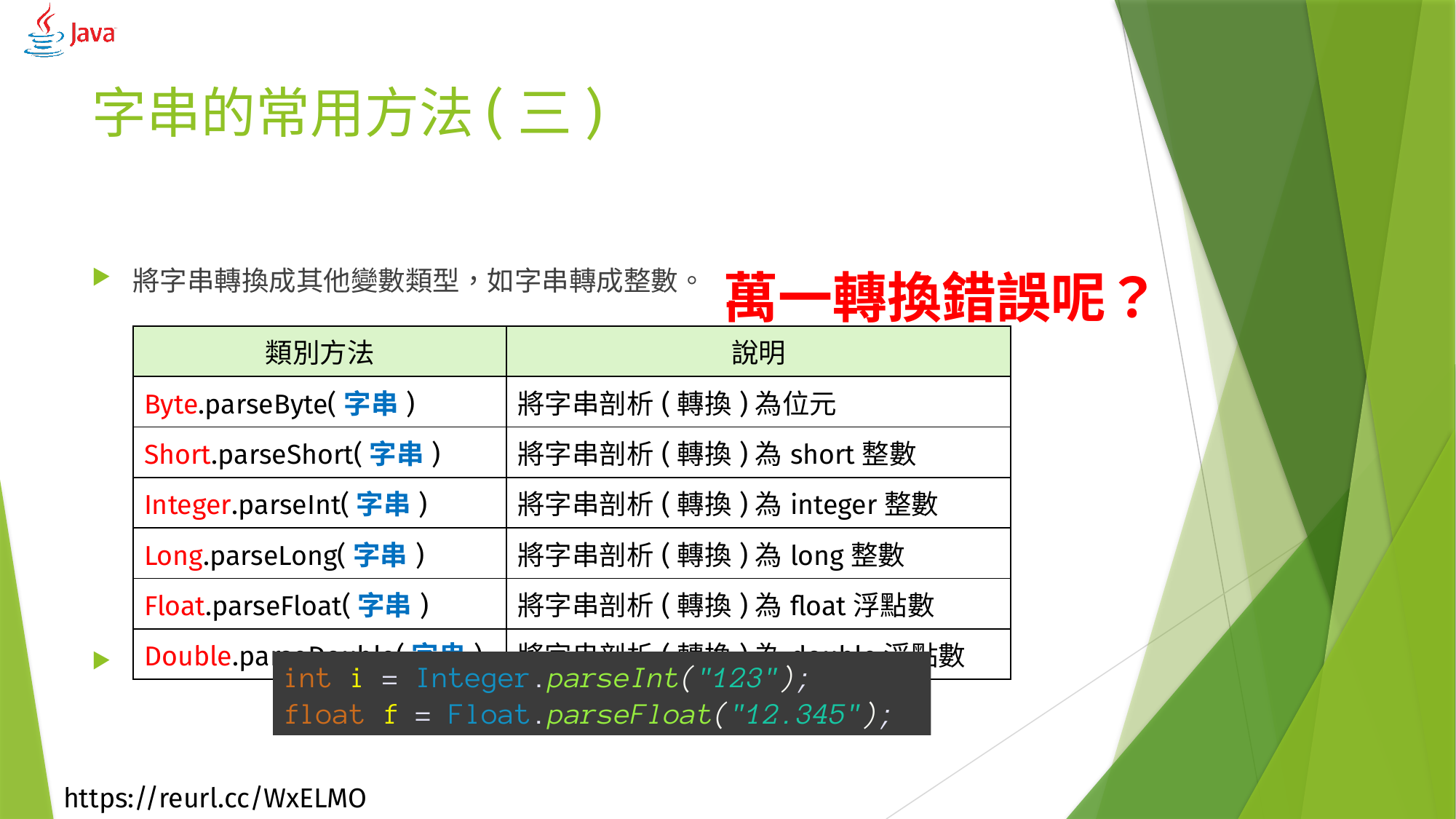

# 字串的常用方法(三)
將字串轉換成其他變數類型，如字串轉成整數。

使用方法：
萬一轉換錯誤呢？
| 類別方法 | 說明 |
| --- | --- |
| Byte.parseByte(字串) | 將字串剖析(轉換)為位元 |
| Short.parseShort(字串) | 將字串剖析(轉換)為short整數 |
| Integer.parseInt(字串) | 將字串剖析(轉換)為integer整數 |
| Long.parseLong(字串) | 將字串剖析(轉換)為long整數 |
| Float.parseFloat(字串) | 將字串剖析(轉換)為float浮點數 |
| Double.parseDouble(字串) | 將字串剖析(轉換)為double浮點數 |
int i = Integer.parseInt("123");
float f = Float.parseFloat("12.345");